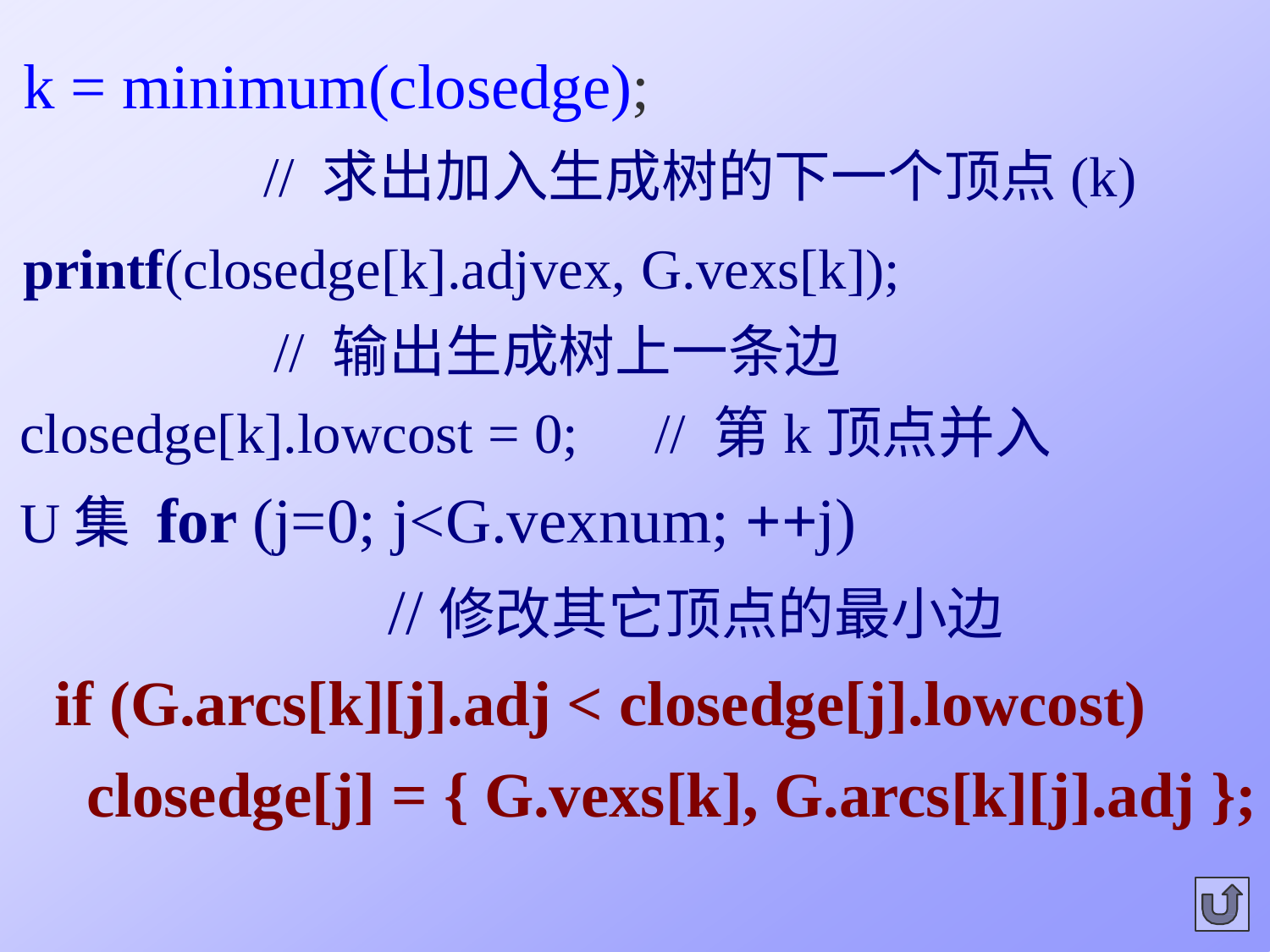

# k = minimum(closedge);
// 求出加入生成树的下一个顶点(k)
printf(closedge[k].adjvex, G.vexs[k]);
// 输出生成树上一条边 closedge[k].lowcost = 0;	// 第k顶点并入U集 for (j=0; j<G.vexnum; ++j)
//修改其它顶点的最小边
if (G.arcs[k][j].adj < closedge[j].lowcost)  closedge[j] = { G.vexs[k], G.arcs[k][j].adj };